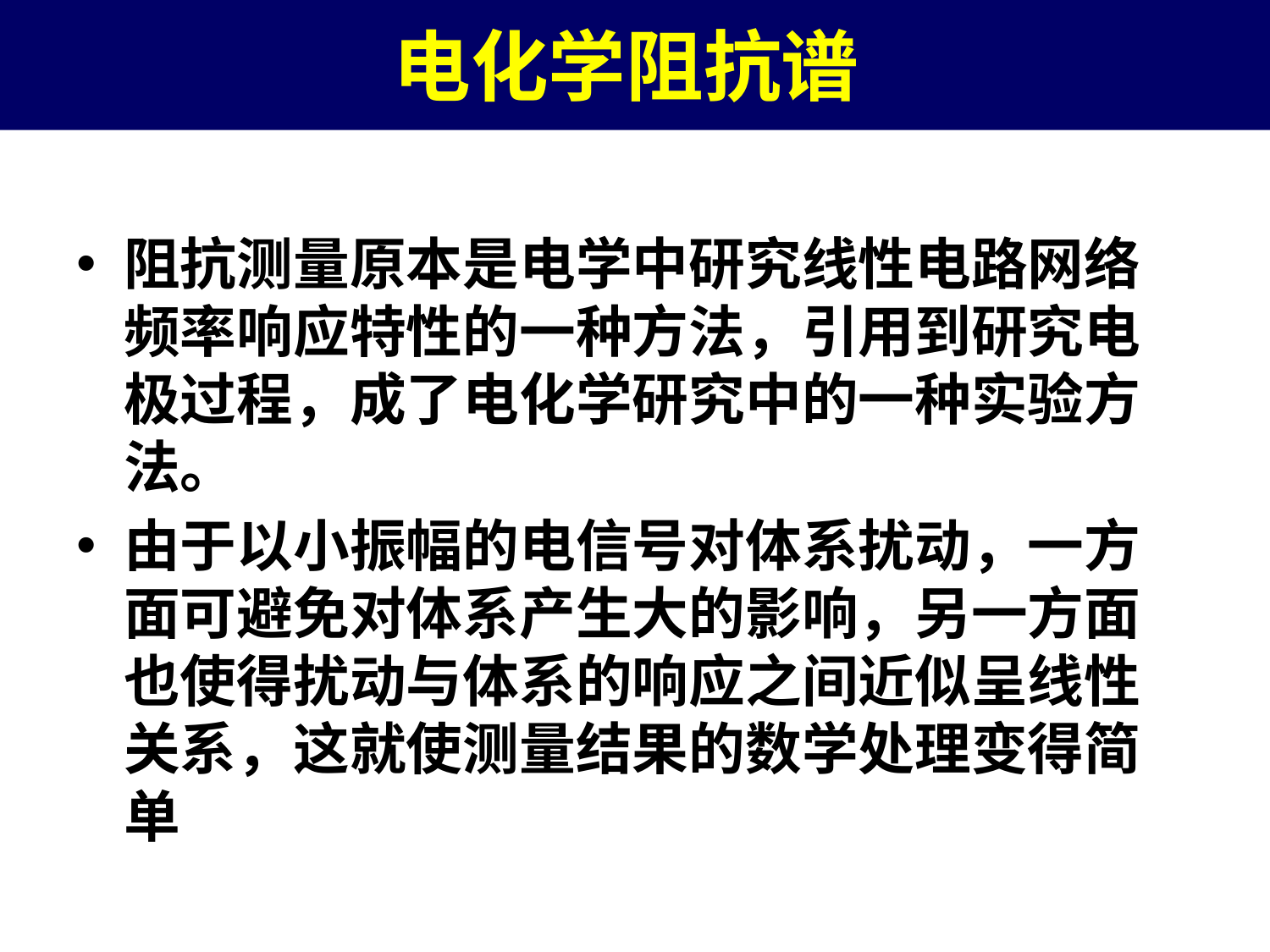

# 电化学阻抗谱
阻抗测量原本是电学中研究线性电路网络频率响应特性的一种方法，引用到研究电极过程，成了电化学研究中的一种实验方法。
由于以小振幅的电信号对体系扰动，一方面可避免对体系产生大的影响，另一方面也使得扰动与体系的响应之间近似呈线性关系，这就使测量结果的数学处理变得简单